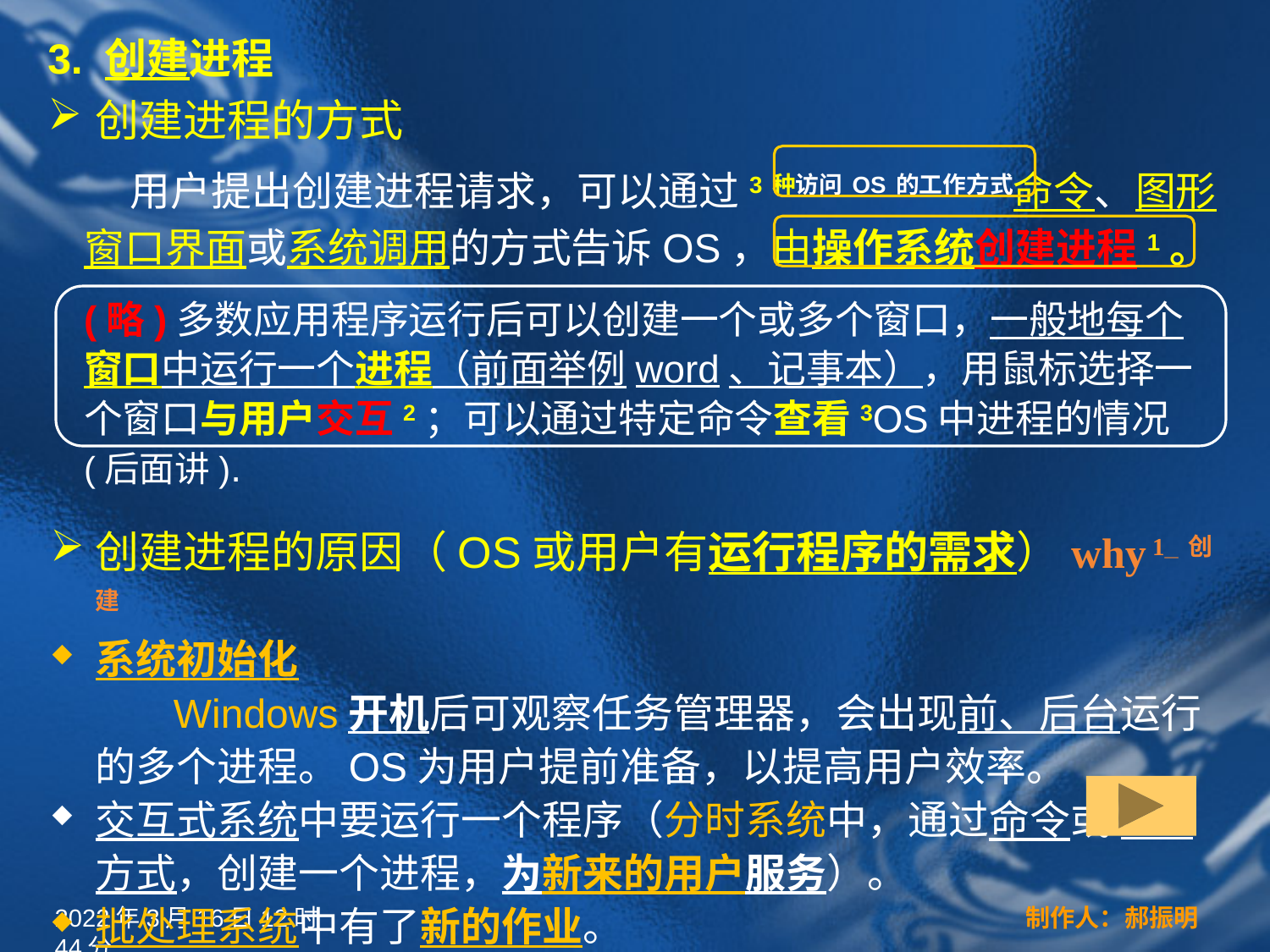

3. 创建进程
创建进程的方式
    用户提出创建进程请求，可以通过3种访问OS的工作方式命令、图形窗口界面或系统调用的方式告诉OS，由操作系统创建进程1。
(略)多数应用程序运行后可以创建一个或多个窗口，一般地每个窗口中运行一个进程（前面举例word、记事本），用鼠标选择一个窗口与用户交互2；可以通过特定命令查看3OS中进程的情况(后面讲).
创建进程的原因（OS或用户有运行程序的需求）why 1_创建
系统初始化
           Windows开机后可观察任务管理器，会出现前、后台运行的多个进程。OS为用户提前准备，以提高用户效率。
交互式系统中要运行一个程序（分时系统中，通过命令或GUI方式，创建一个进程，为新来的用户服务）。
批处理系统中有了新的作业。
 当前进程中有系统调用，scanf()、printf()、fread()、fwrite()。

2022年3月16日12时44分
制作人：郝振明